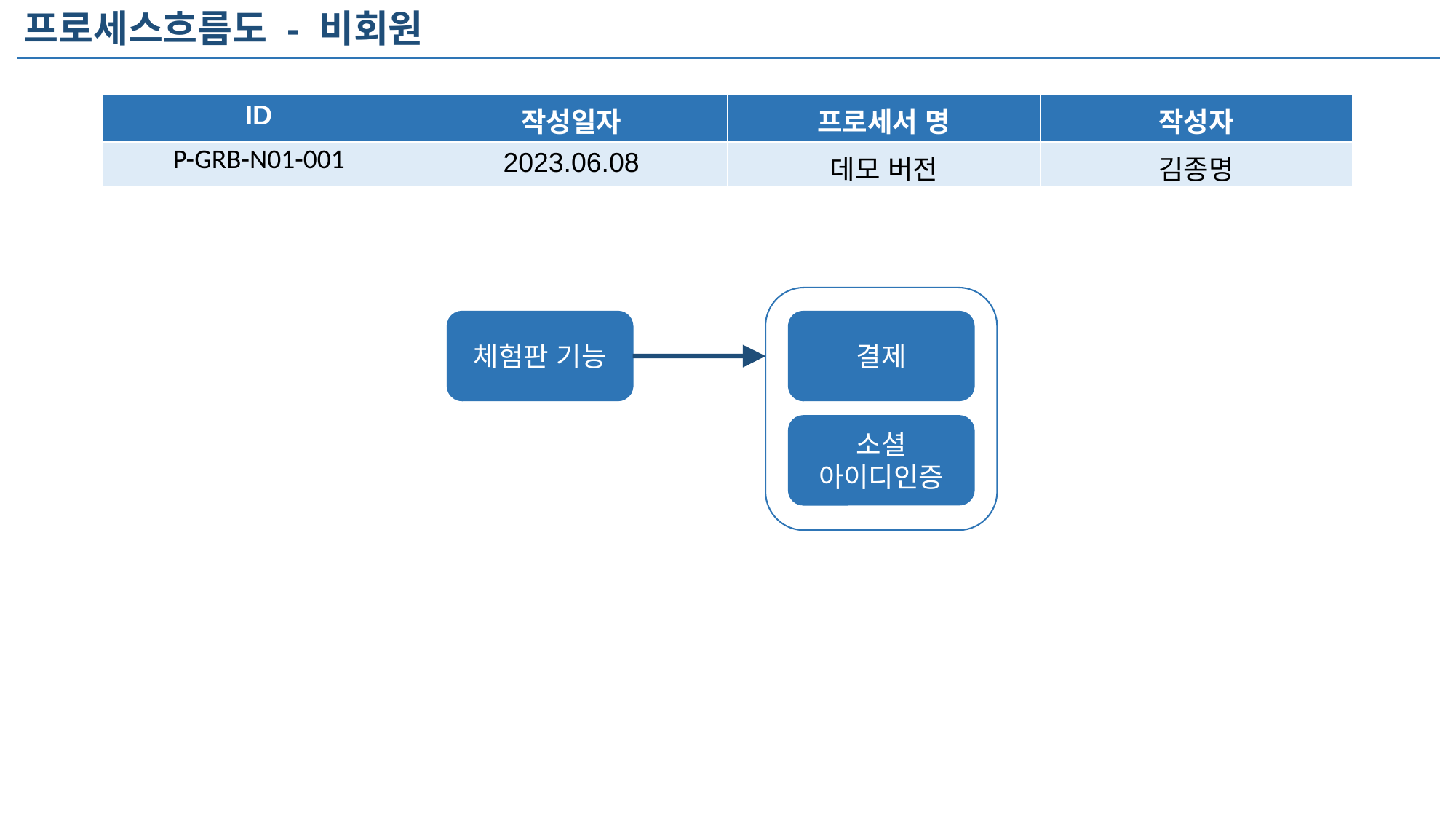

프로세스흐름도 - 비회원
| ID | 작성일자 | 프로세서 명 | 작성자 |
| --- | --- | --- | --- |
| P-GRB-N01-001 | 2023.06.08 | 데모 버전 | 김종명 |

체험판 기능
결제
소셜 아이디인증